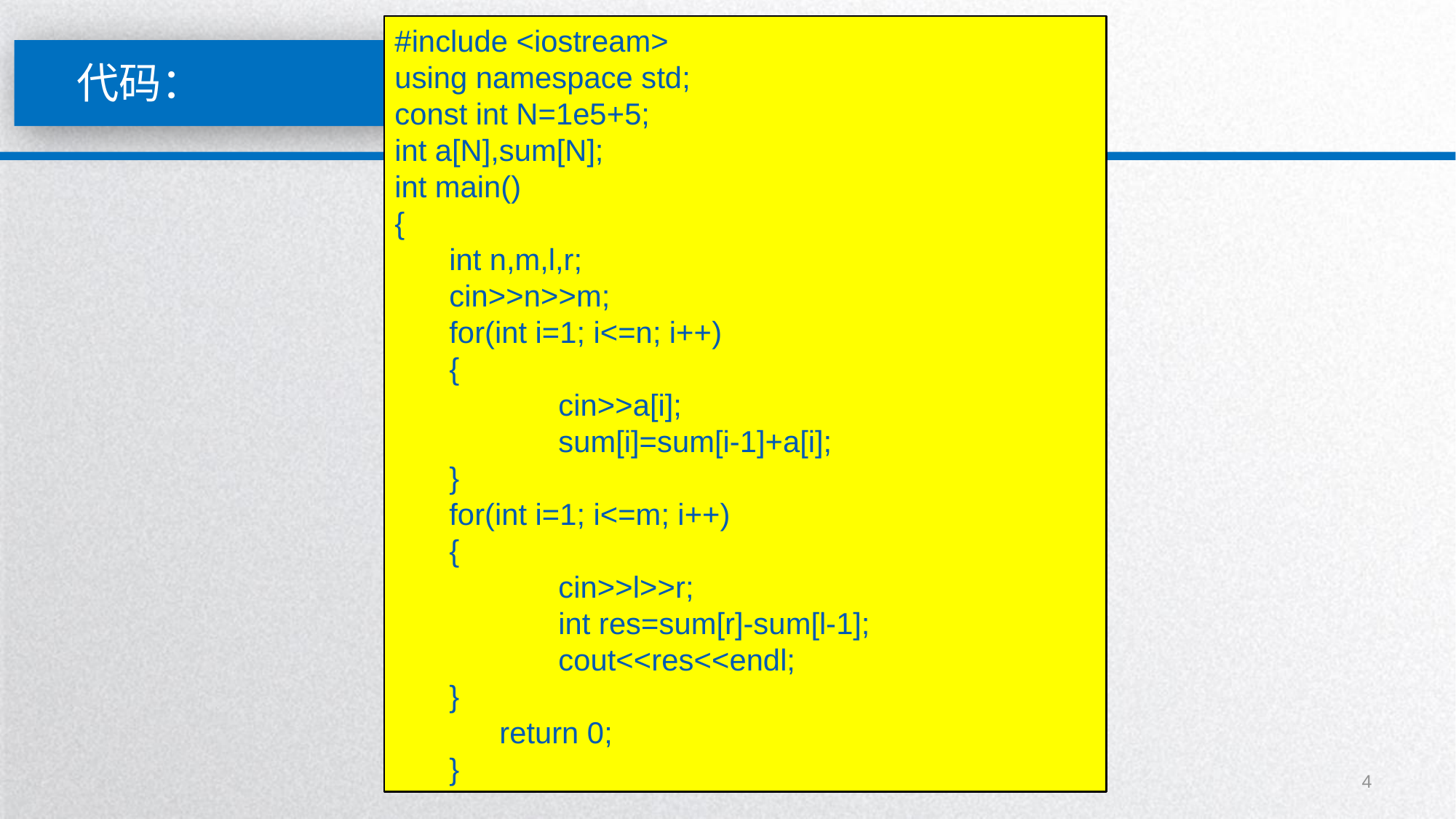

#include <iostream>
using namespace std;
const int N=1e5+5;
int a[N],sum[N];
int main()
{
int n,m,l,r;
cin>>n>>m;
for(int i=1; i<=n; i++)
{
	cin>>a[i];
	sum[i]=sum[i-1]+a[i];
}
for(int i=1; i<=m; i++)
{
	cin>>l>>r;
	int res=sum[r]-sum[l-1];
	cout<<res<<endl;
}
      return 0;
}
代码：
4